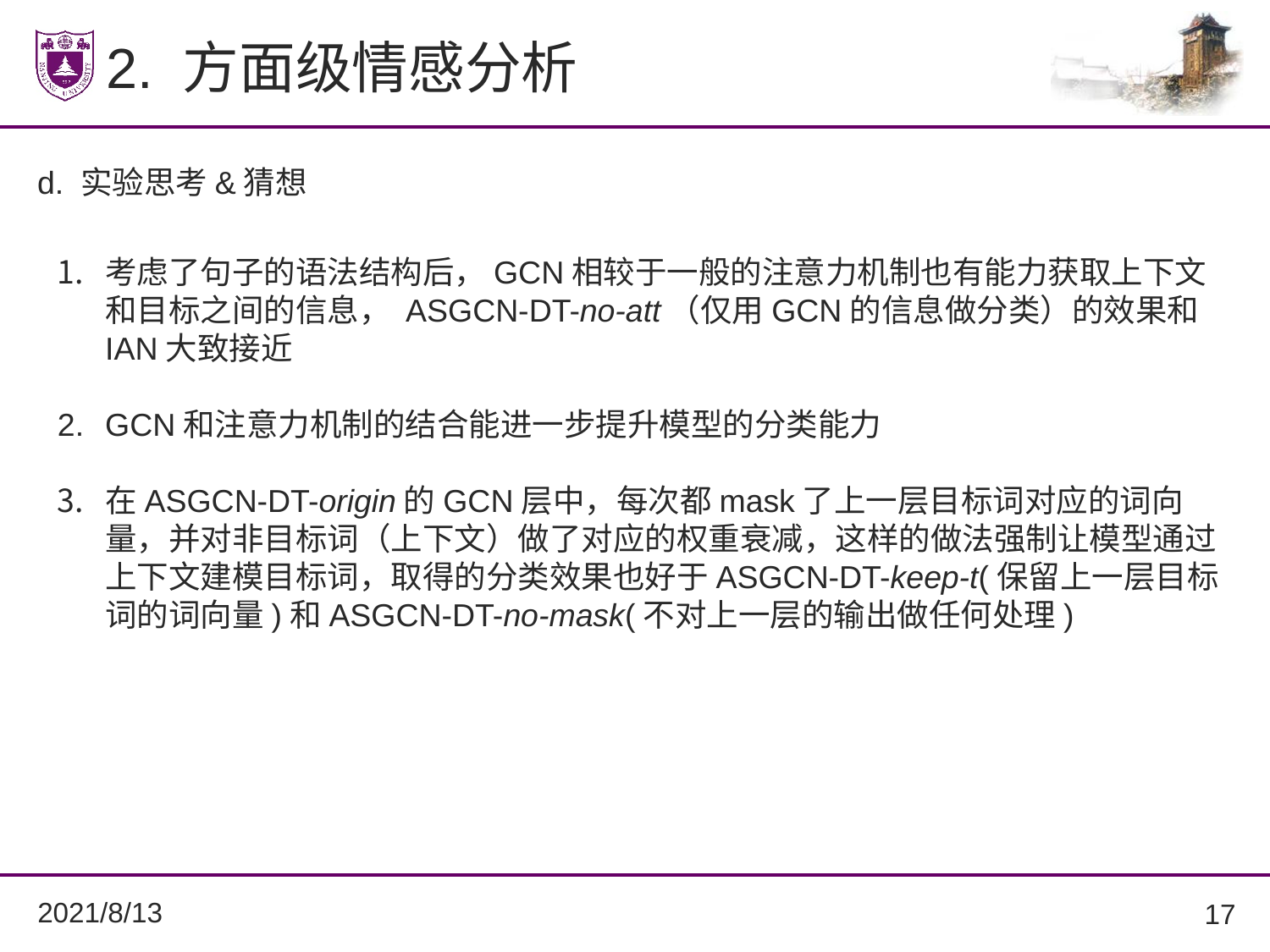

# 2. 方面级情感分析
d. 实验思考&猜想
考虑了句子的语法结构后，GCN相较于一般的注意力机制也有能力获取上下文和目标之间的信息， ASGCN-DT-no-att（仅用GCN的信息做分类）的效果和IAN大致接近

GCN和注意力机制的结合能进一步提升模型的分类能力

在ASGCN-DT-origin的GCN层中，每次都mask了上一层目标词对应的词向量，并对非目标词（上下文）做了对应的权重衰减，这样的做法强制让模型通过上下文建模目标词，取得的分类效果也好于ASGCN-DT-keep-t(保留上一层目标词的词向量)和ASGCN-DT-no-mask(不对上一层的输出做任何处理)